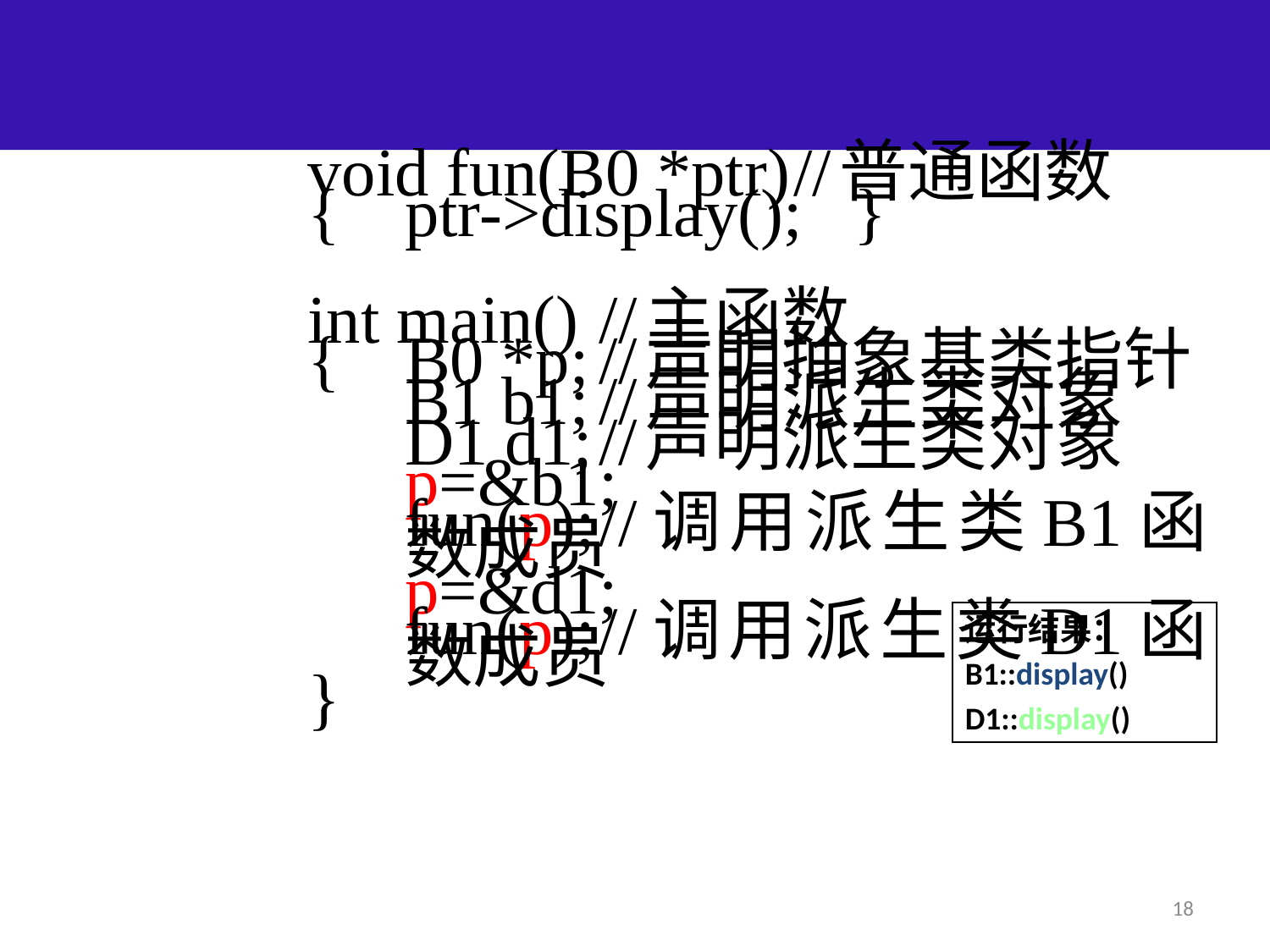

#
void fun(B0 *ptr)	//普通函数
{	ptr->display();   }

int main()	//主函数
{	B0 *p;	//声明抽象基类指针
	B1 b1;	//声明派生类对象
	D1 d1;	//声明派生类对象
	p=&b1;
	fun(p);	//调用派生类B1函数成员
	p=&d1;
	fun(p);	//调用派生类D1函数成员
}

运行结果：
B1::display()
D1::display()
18